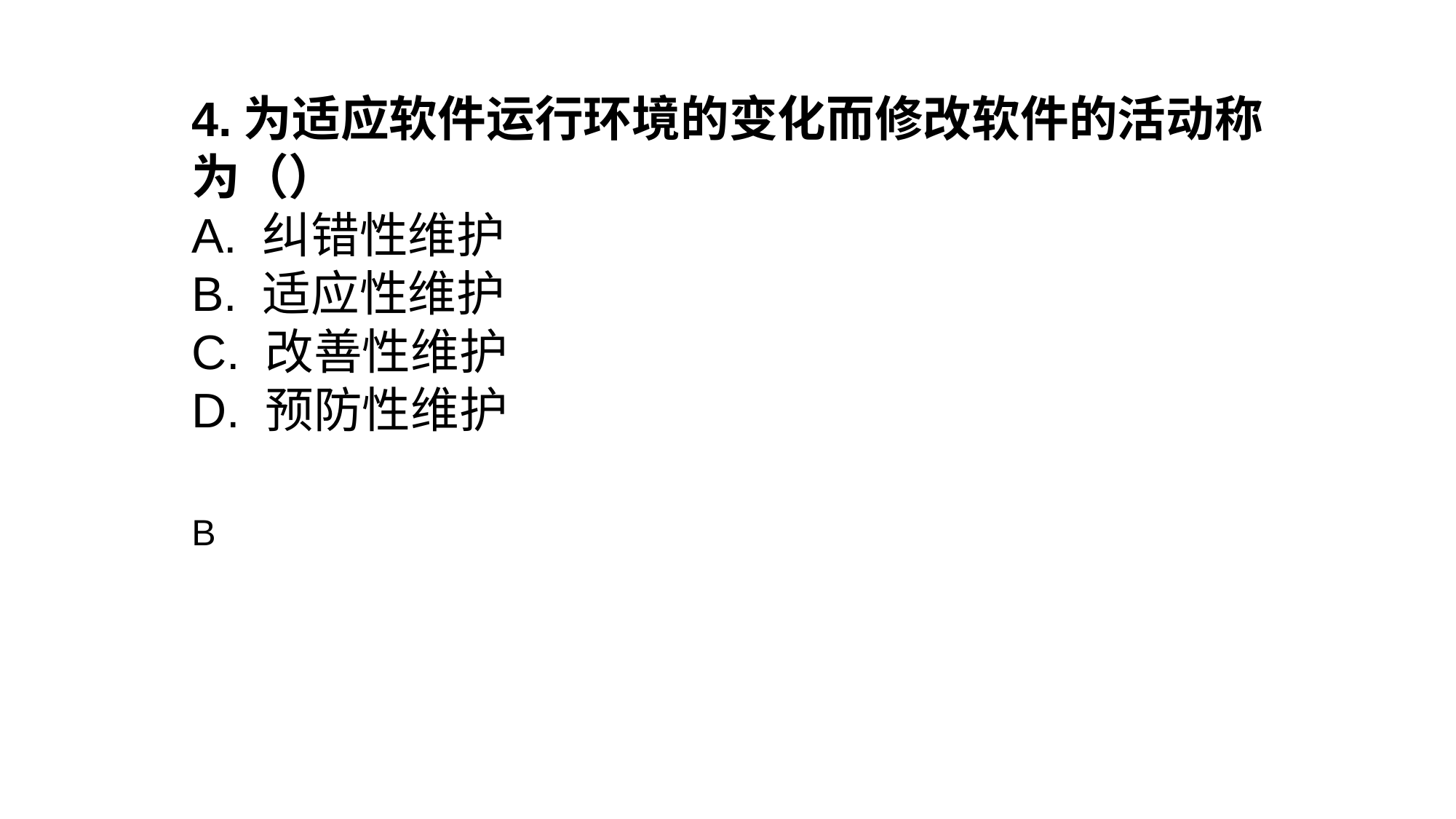

4.为适应软件运行环境的变化而修改软件的活动称为（）
A. 纠错性维护
B. 适应性维护
C. 改善性维护
D. 预防性维护

B